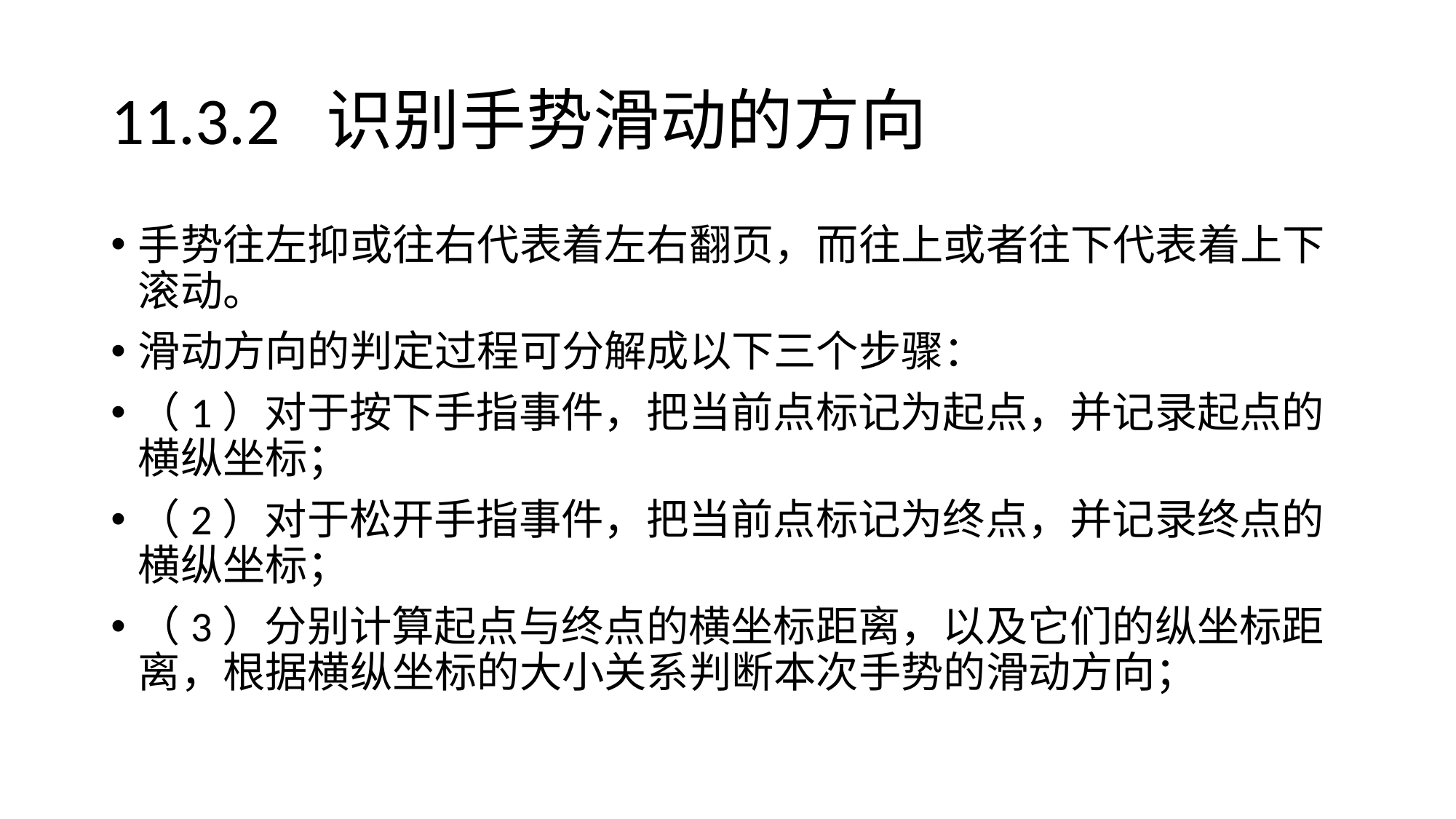

# 11.3.2  识别手势滑动的方向
手势往左抑或往右代表着左右翻页，而往上或者往下代表着上下滚动。
滑动方向的判定过程可分解成以下三个步骤：
（1）对于按下手指事件，把当前点标记为起点，并记录起点的横纵坐标；
（2）对于松开手指事件，把当前点标记为终点，并记录终点的横纵坐标；
（3）分别计算起点与终点的横坐标距离，以及它们的纵坐标距离，根据横纵坐标的大小关系判断本次手势的滑动方向；